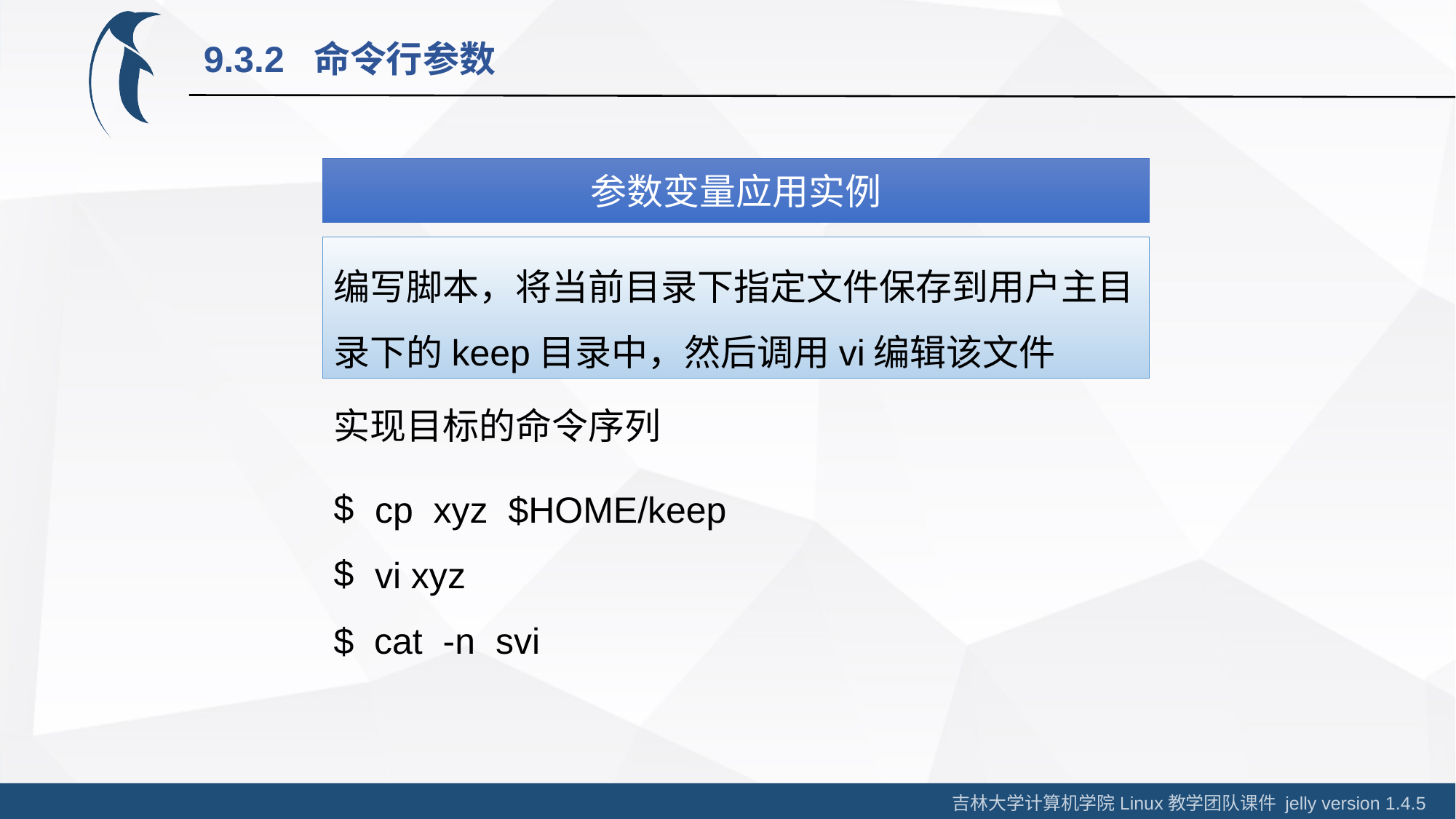

9.3.2  命令行参数
参数变量应用实例
编写脚本，将当前目录下指定文件保存到用户主目录下的keep目录中，然后调用vi编辑该文件
实现目标的命令序列
cp  xyz  $HOME/keep
vi xyz
$  cat  -n  svi